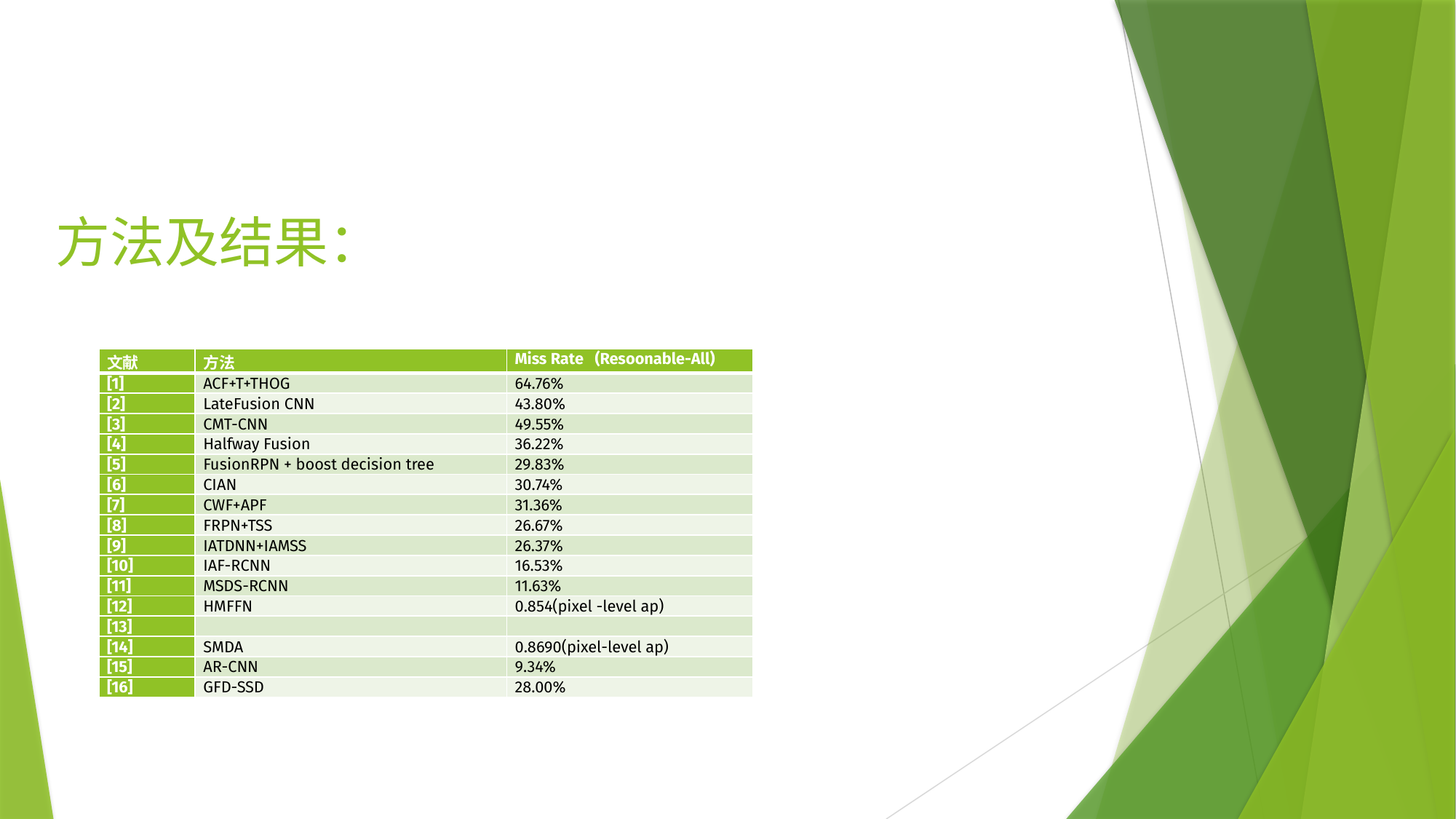

# 方法及结果：
| 文献 | 方法 | Miss Rate (Resoonable-All) |
| --- | --- | --- |
| [1] | ACF+T+THOG | 64.76% |
| [2] | LateFusion CNN | 43.80% |
| [3] | CMT-CNN | 49.55% |
| [4] | Halfway Fusion | 36.22% |
| [5] | FusionRPN + boost decision tree | 29.83% |
| [6] | CIAN | 30.74% |
| [7] | CWF+APF | 31.36% |
| [8] | FRPN+TSS | 26.67% |
| [9] | IATDNN+IAMSS | 26.37% |
| [10] | IAF-RCNN | 16.53% |
| [11] | MSDS-RCNN | 11.63% |
| [12] | HMFFN | 0.854(pixel -level ap) |
| [13] |  |  |
| [14] | SMDA | 0.8690(pixel-level ap) |
| [15] | AR-CNN | 9.34% |
| [16] | GFD-SSD | 28.00% |